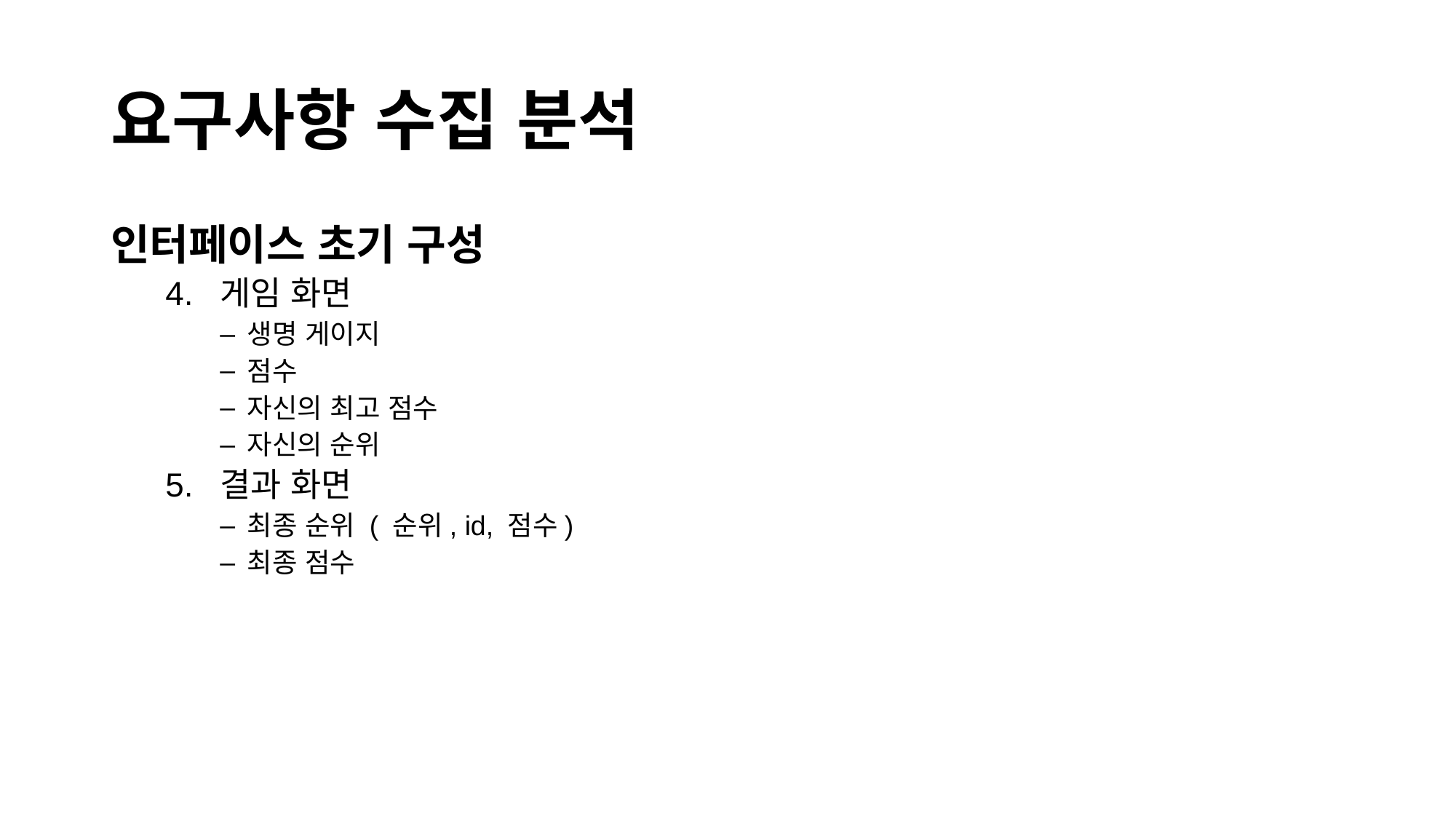

# 요구사항 수집 분석
인터페이스 초기 구성
게임 화면
생명 게이지
점수
자신의 최고 점수
자신의 순위
결과 화면
최종 순위 ( 순위, id, 점수)
최종 점수